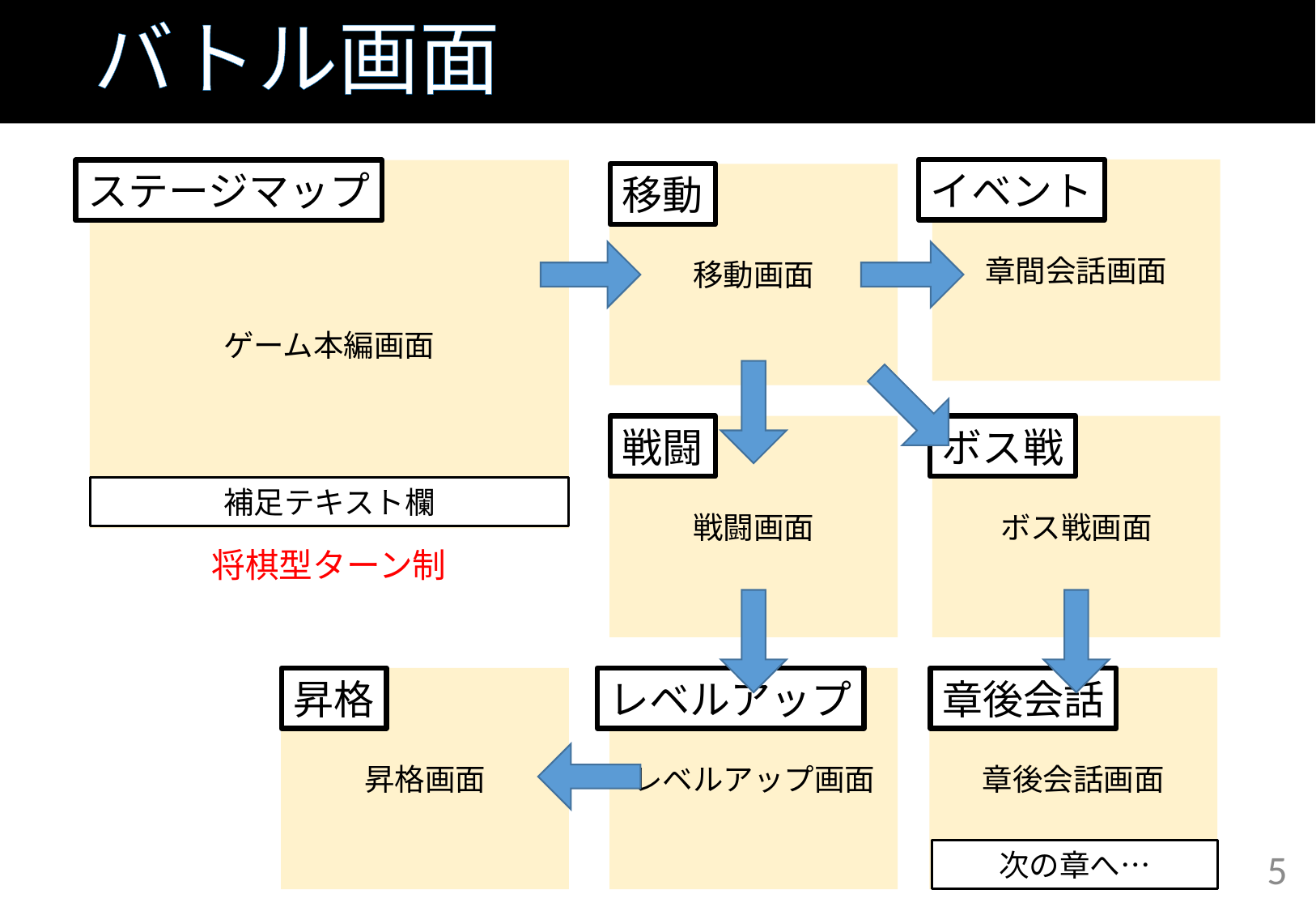

# バトル画面
イベント
章間会話画面
ゲーム本編画面
ステージマップ
移動
移動画面

戦闘
戦闘画面
ボス戦画面
ボス戦
補足テキスト欄
将棋型ターン制

昇格
章後会話画面
章後会話
昇格画面
レベルアップ
レベルアップ画面

次の章へ…
5